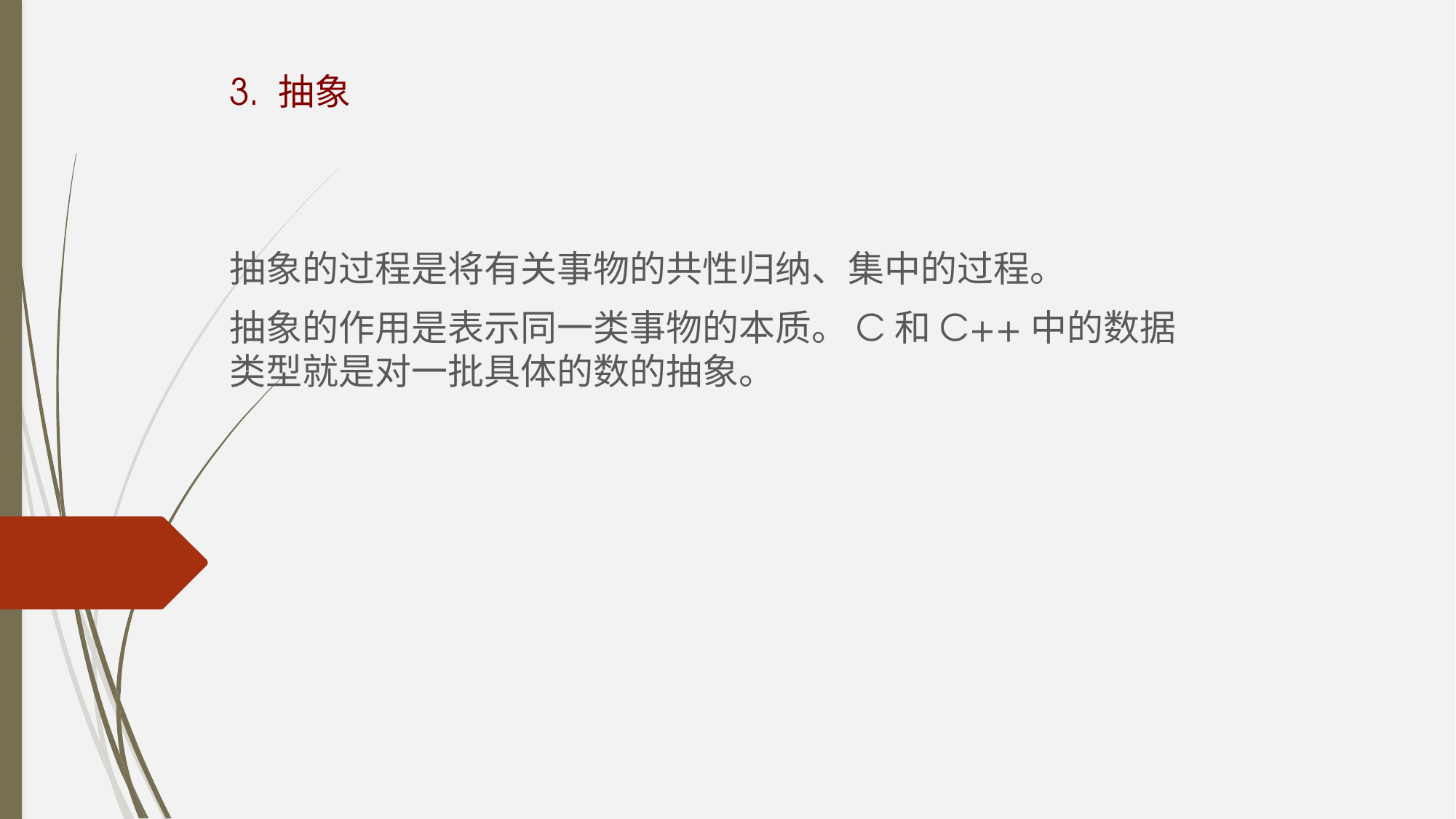

3. 抽象

抽象的过程是将有关事物的共性归纳、集中的过程。
抽象的作用是表示同一类事物的本质。C和C++中的数据类型就是对一批具体的数的抽象。